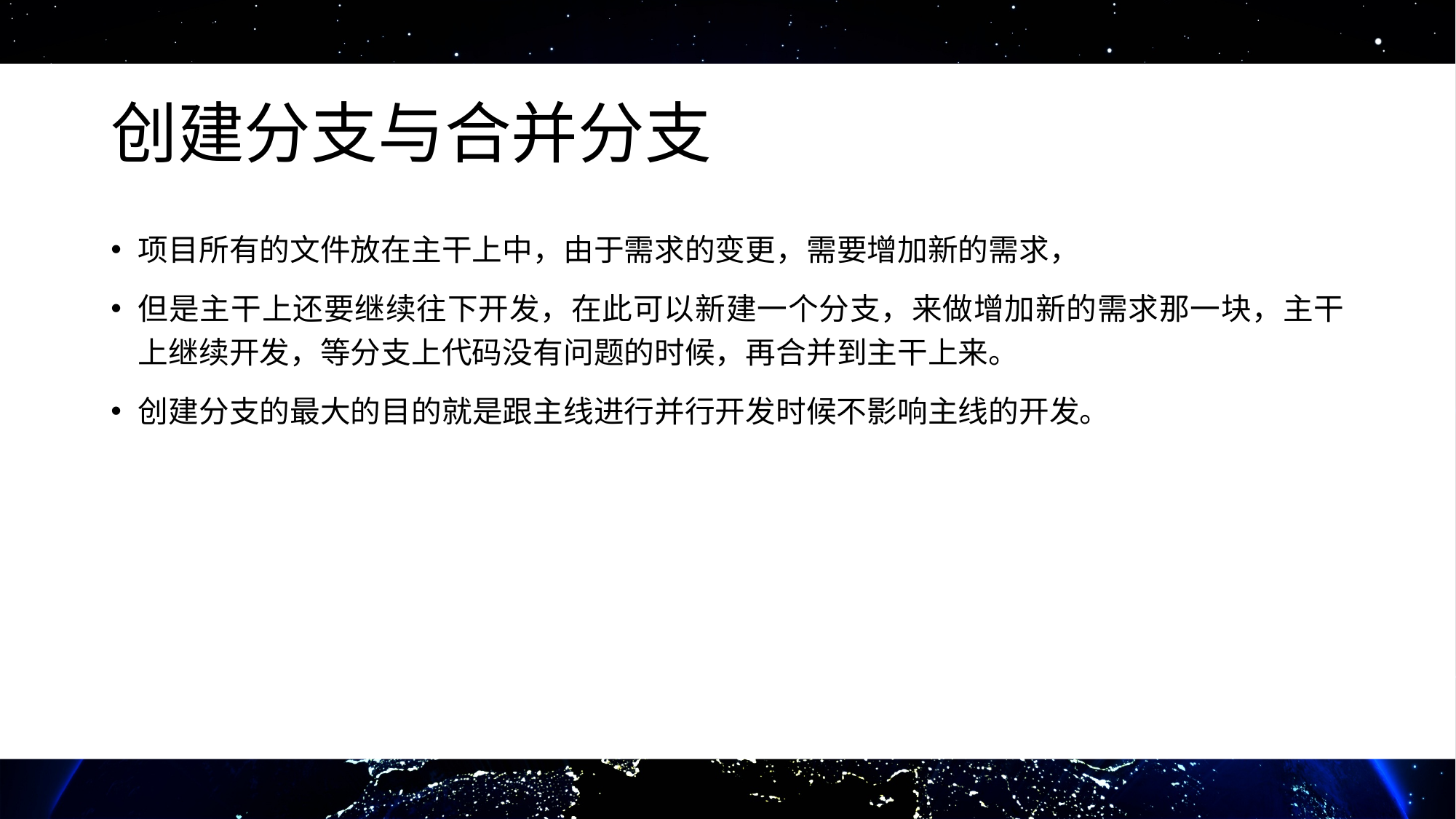

# 创建分支与合并分支
项目所有的文件放在主干上中，由于需求的变更，需要增加新的需求，
但是主干上还要继续往下开发，在此可以新建一个分支，来做增加新的需求那一块，主干上继续开发，等分支上代码没有问题的时候，再合并到主干上来。
创建分支的最大的目的就是跟主线进行并行开发时候不影响主线的开发。